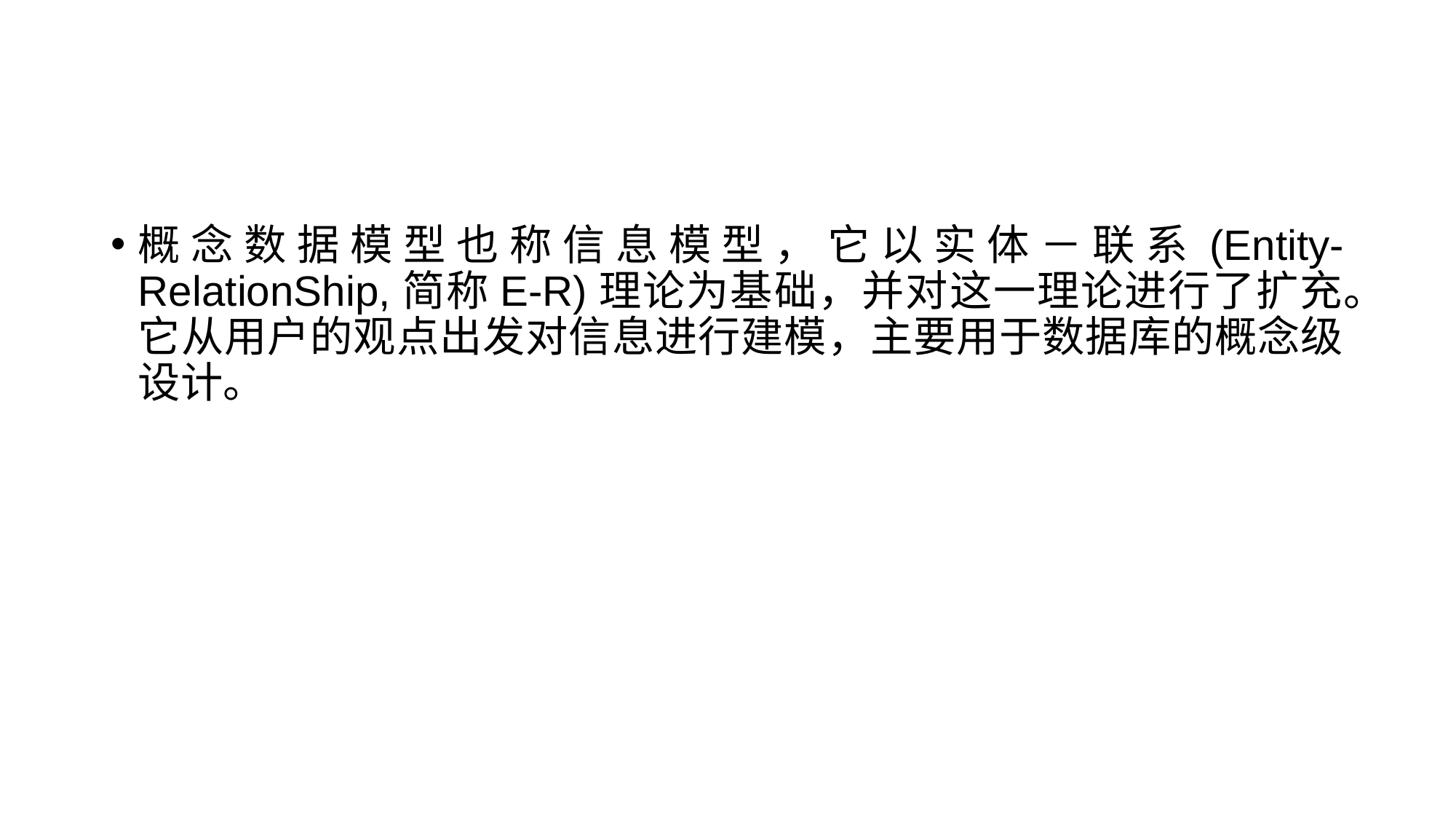

#
概念数据模型也称信息模型，它以实体－联系(Entity-RelationShip,简称E-R)理论为基础，并对这一理论进行了扩充。它从用户的观点出发对信息进行建模，主要用于数据库的概念级设计。